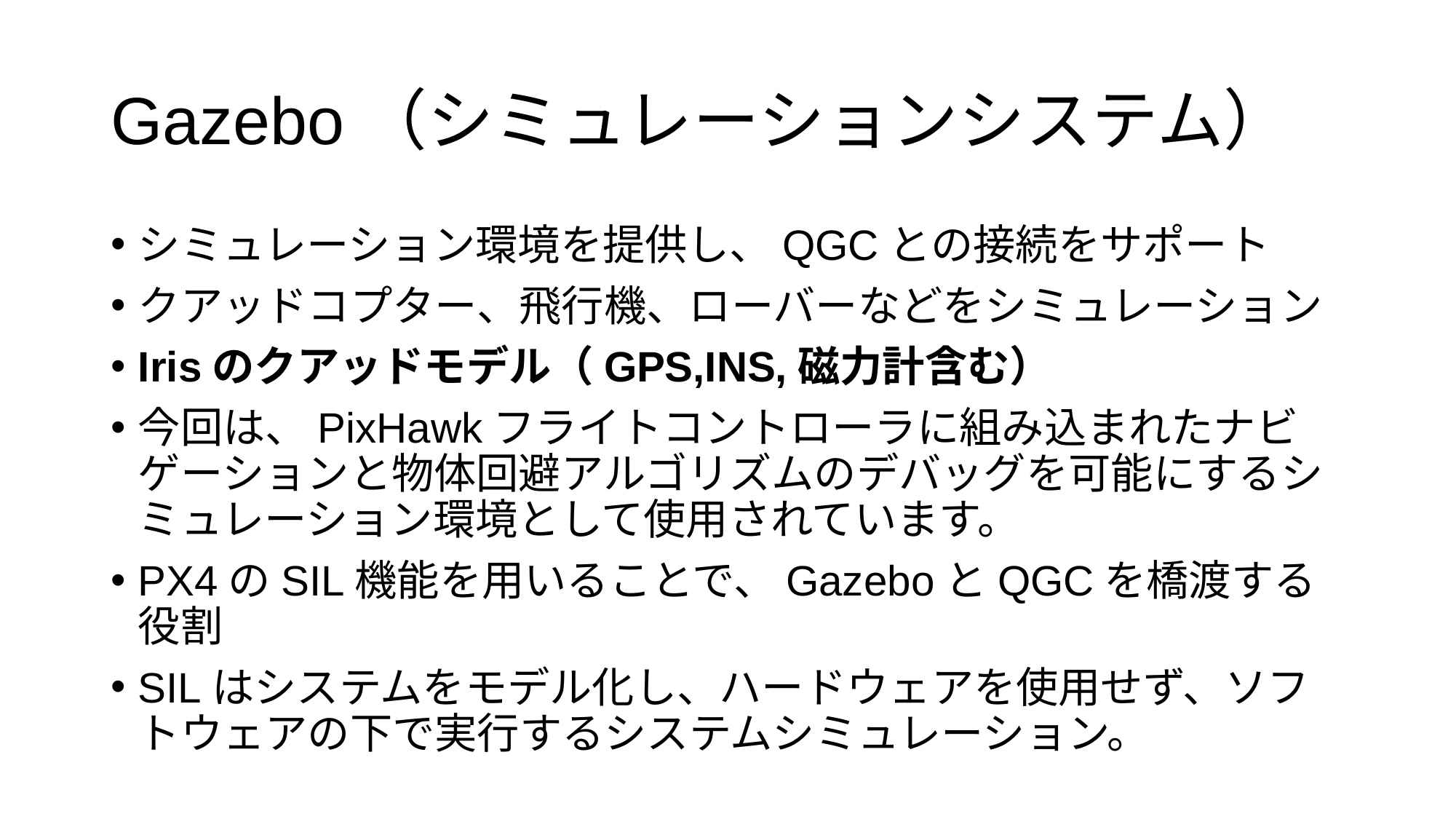

# Gazebo（シミュレーションシステム）
シミュレーション環境を提供し、QGCとの接続をサポート
クアッドコプター、飛行機、ローバーなどをシミュレーション
Irisのクアッドモデル（GPS,INS,磁力計含む）
今回は、PixHawkフライトコントローラに組み込まれたナビゲーションと物体回避アルゴリズムのデバッグを可能にするシミュレーション環境として使用されています。
PX4のSIL機能を用いることで、GazeboとQGCを橋渡する役割
SILはシステムをモデル化し、ハードウェアを使用せず、ソフトウェアの下で実行するシステムシミュレーション。